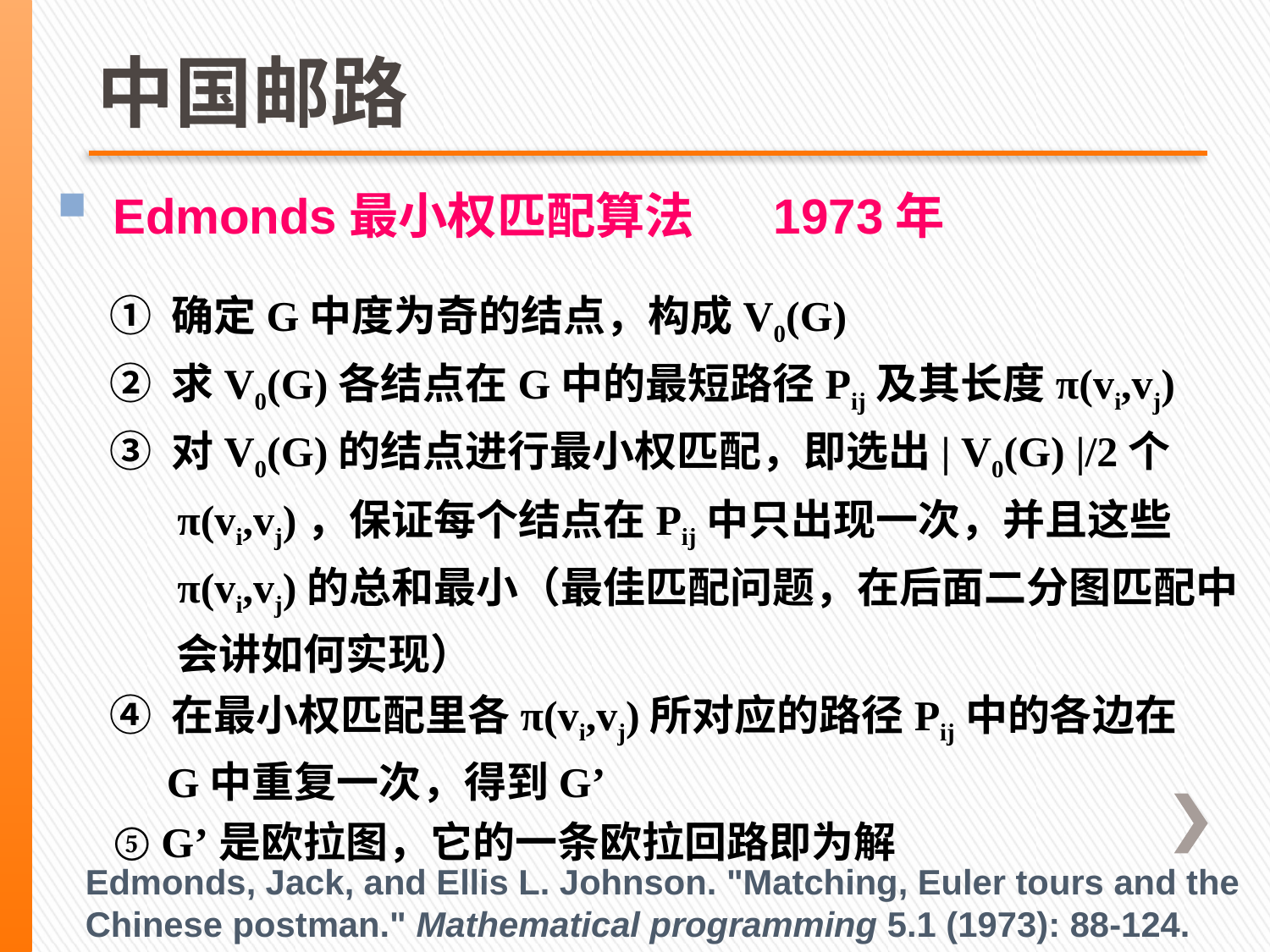

中国邮路

Edmonds最小权匹配算法      1973年
    ① 确定G中度为奇的结点，构成V0(G)
    ② 求V0(G)各结点在G中的最短路径Pij及其长度π(vi,vj)
    ③ 对V0(G)的结点进行最小权匹配，即选出| V0(G) |/2个
          π(vi,vj)，保证每个结点在Pij中只出现一次，并且这些
          π(vi,vj)的总和最小（最佳匹配问题，在后面二分图匹配中
          会讲如何实现）
    ④ 在最小权匹配里各π(vi,vj)所对应的路径Pij中的各边在
         G中重复一次，得到G’
    ⑤ G’是欧拉图，它的一条欧拉回路即为解
Edmonds, Jack, and Ellis L. Johnson. "Matching, Euler tours and the Chinese postman." Mathematical programming 5.1 (1973): 88-124.